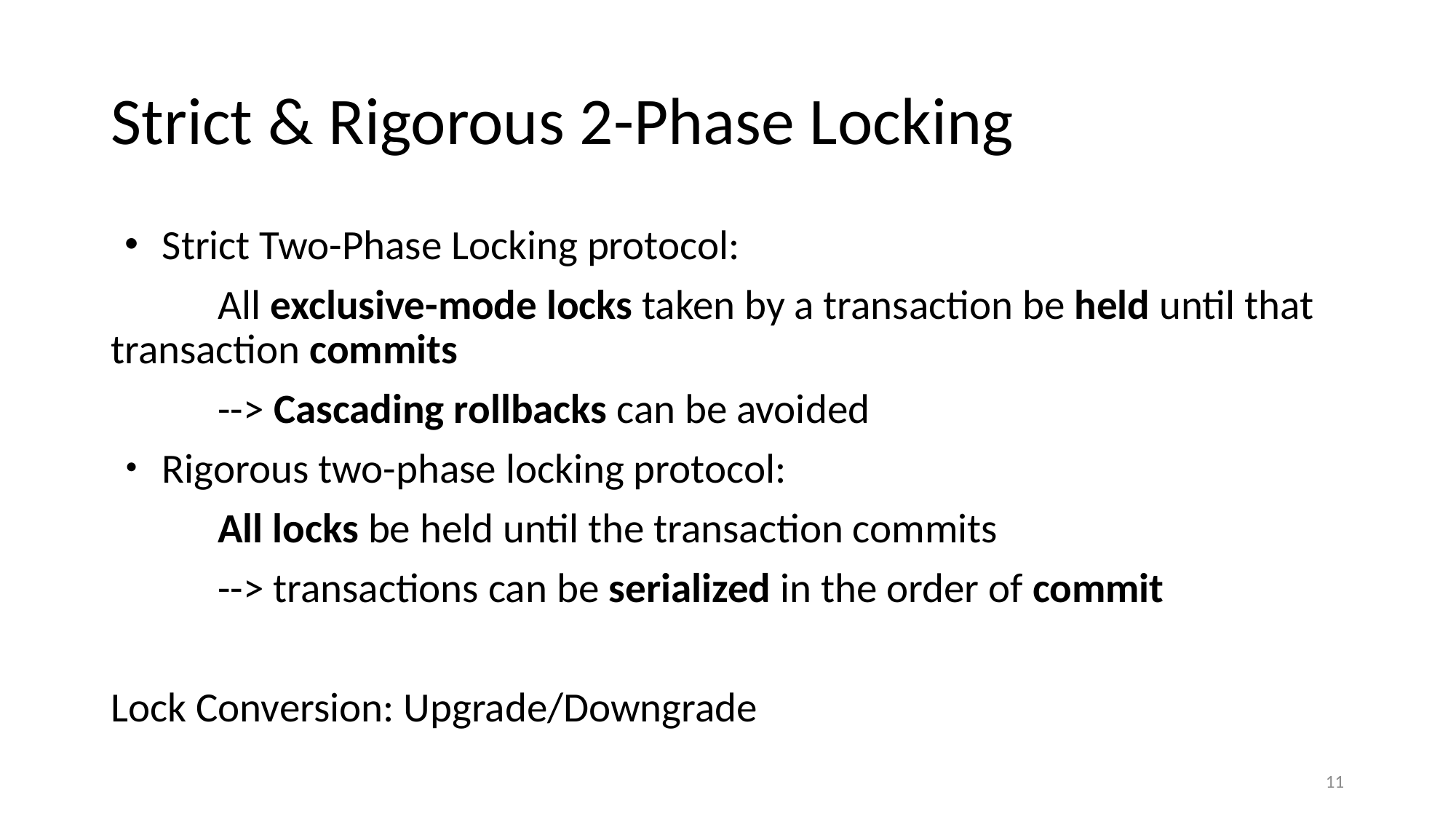

# Strict & Rigorous 2-Phase Locking
・Strict Two-Phase Locking protocol:
	All exclusive-mode locks taken by a transaction be held until that transaction commits
	--> Cascading rollbacks can be avoided
・Rigorous two-phase locking protocol:
	All locks be held until the transaction commits
 	--> transactions can be serialized in the order of commit

Lock Conversion: Upgrade/Downgrade
11